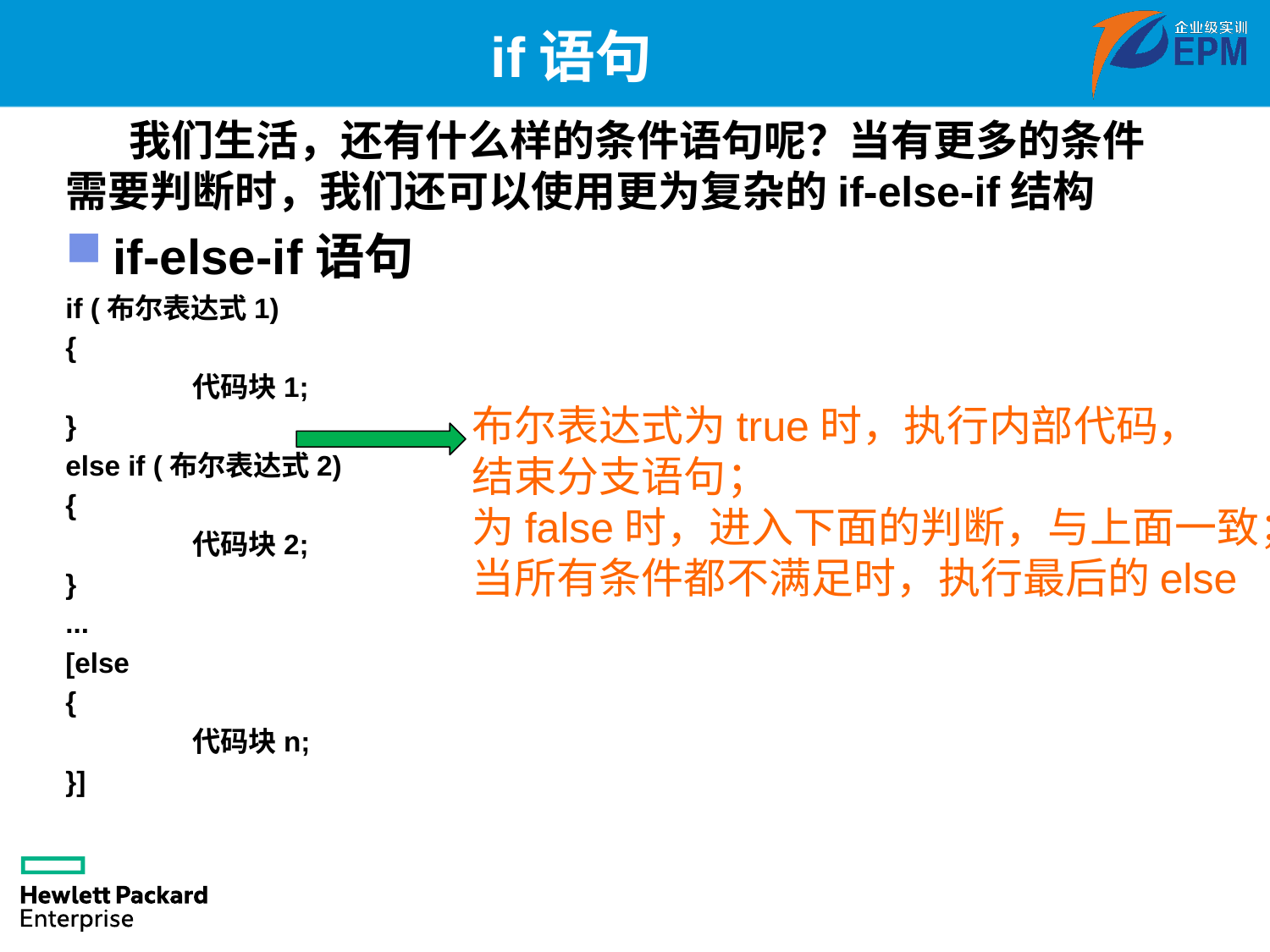

# if语句
我们生活，还有什么样的条件语句呢？当有更多的条件需要判断时，我们还可以使用更为复杂的if-else-if结构
if-else-if语句
if (布尔表达式1)
{
	代码块1;
}
else if (布尔表达式2)
{
	代码块2;
}
...
[else
{
	代码块n;
}]

布尔表达式为true时，执行内部代码，
结束分支语句；
为false时，进入下面的判断，与上面一致；
当所有条件都不满足时，执行最后的else